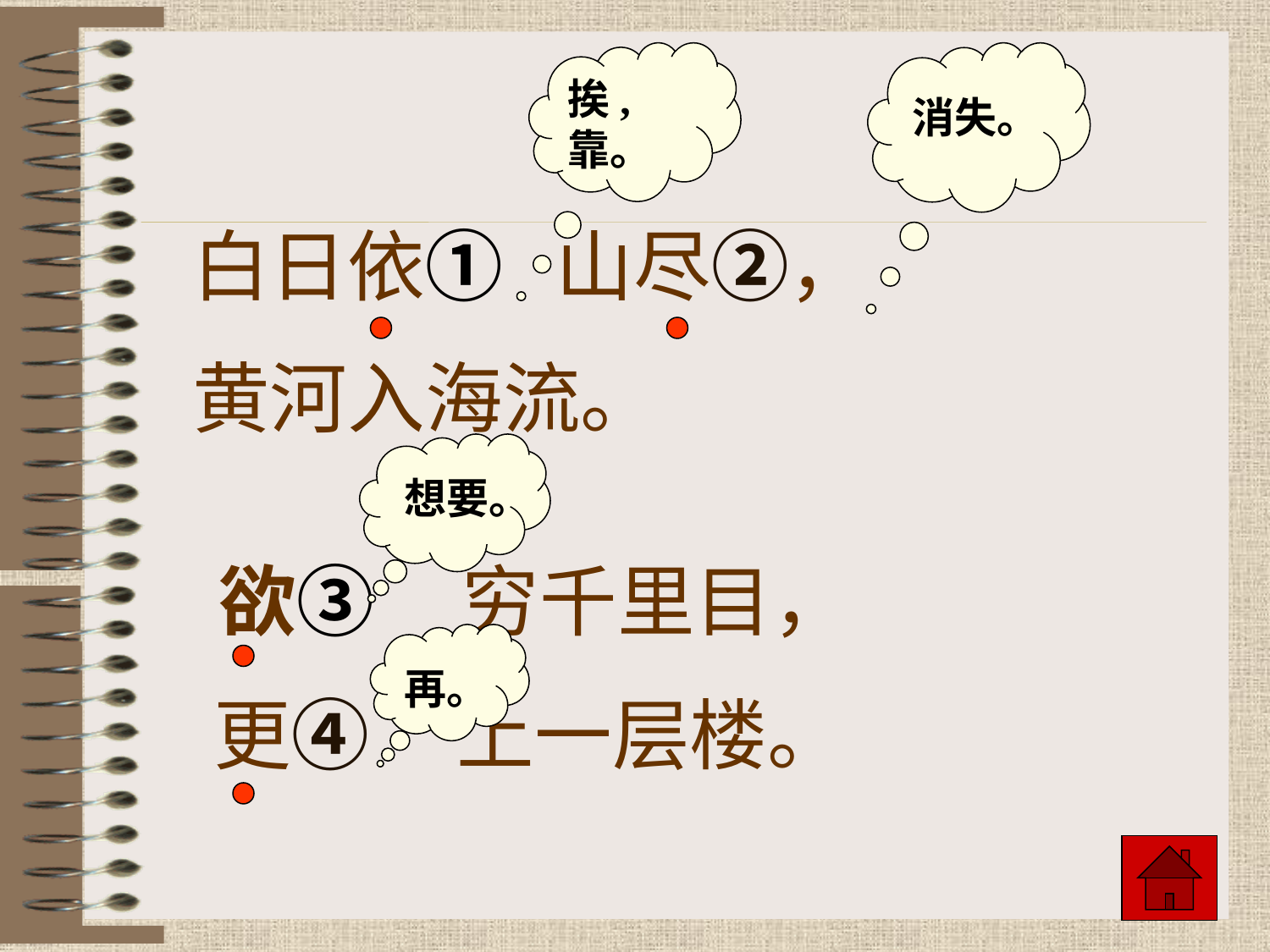

挨,靠。
消失。

白日依①   山尽②，
黄河入海流。

想要。
  欲③     穷千里目，
  更④     上一层楼。

再。